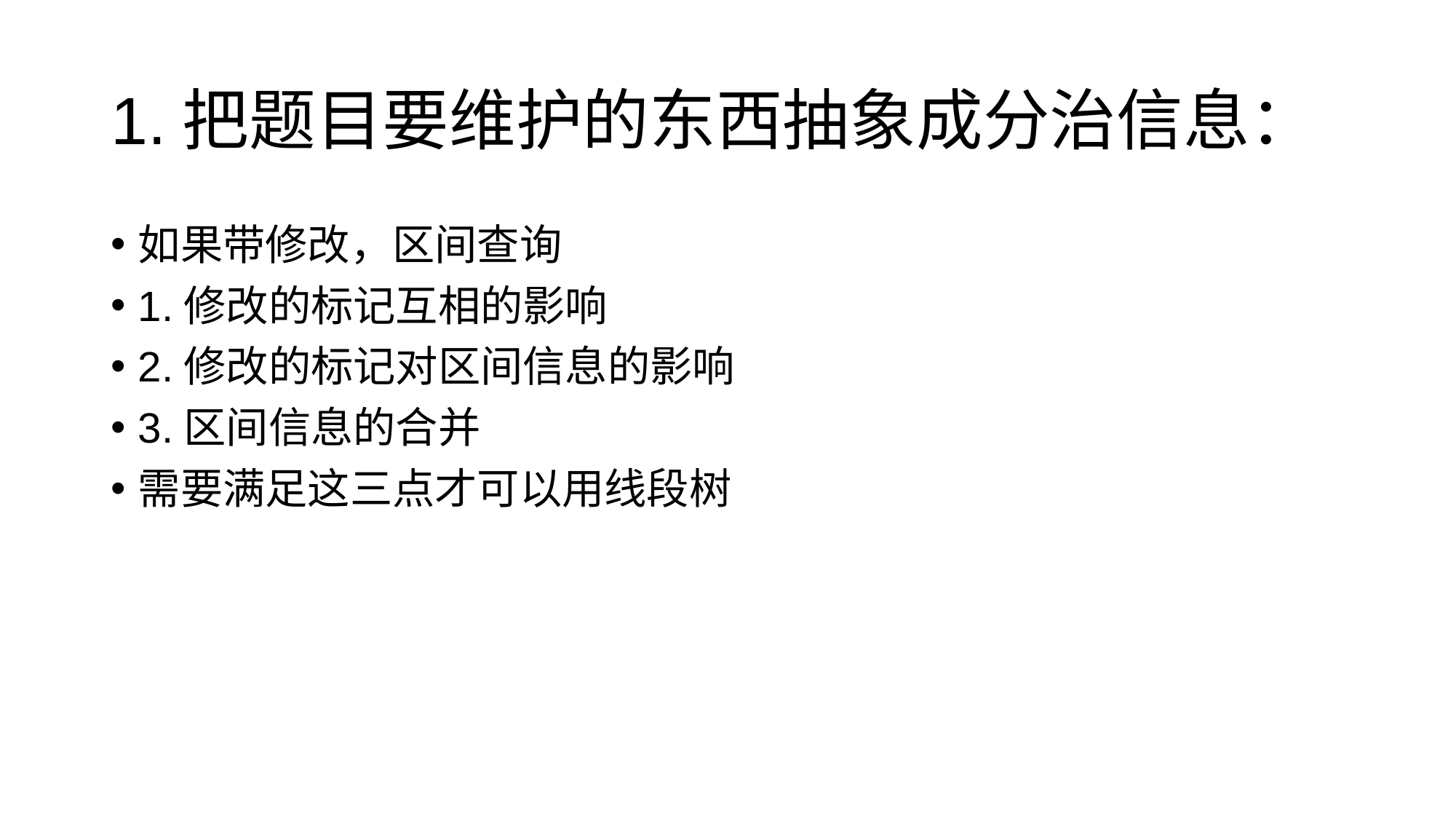

# 1.把题目要维护的东西抽象成分治信息：
如果带修改，区间查询
1.修改的标记互相的影响
2.修改的标记对区间信息的影响
3.区间信息的合并
需要满足这三点才可以用线段树